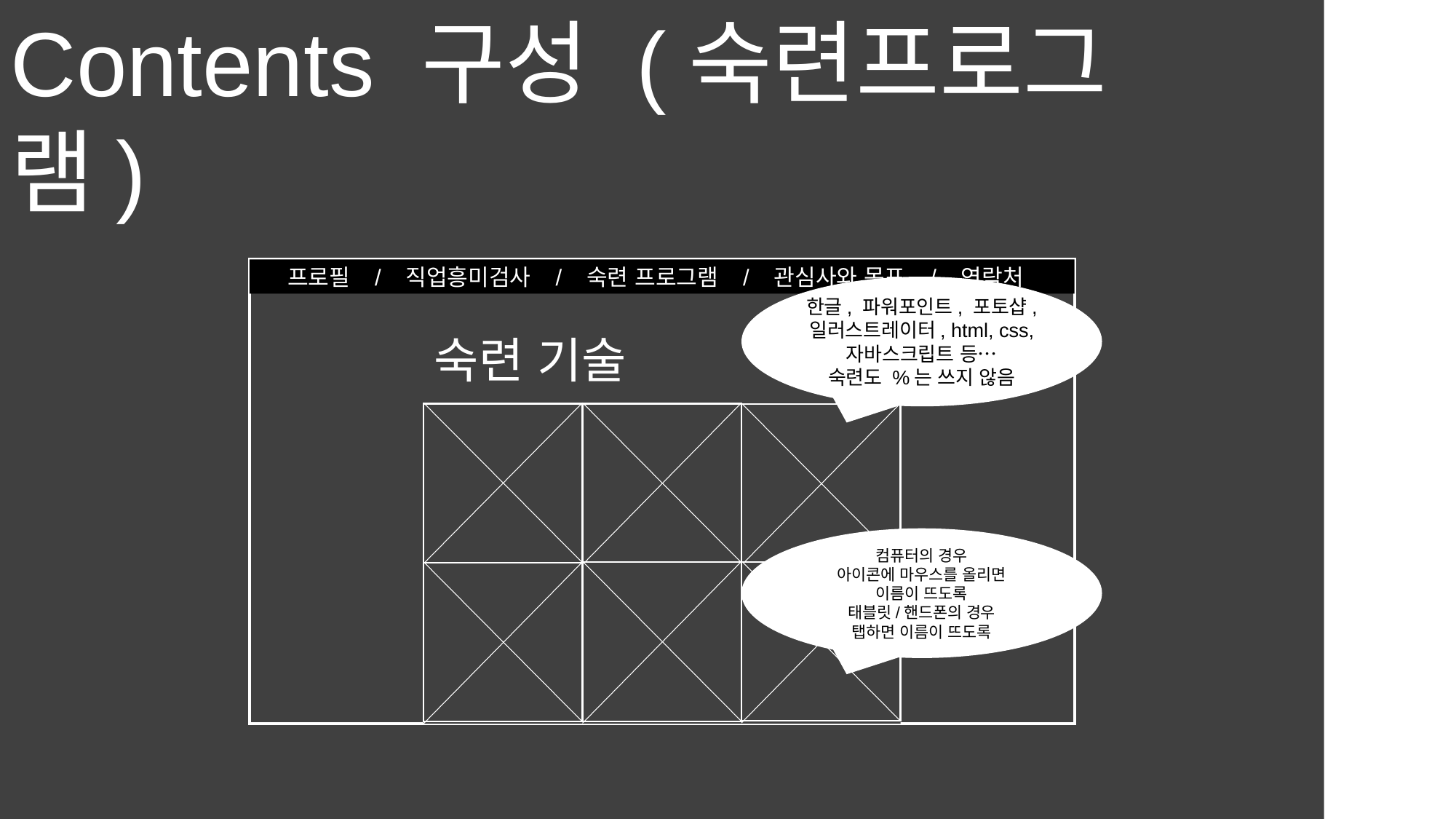

Contents 구성 (숙련프로그램)

프로필   /   직업흥미검사   /   숙련 프로그램   /   관심사와 목표   /   연락처
한글, 파워포인트, 포토샵, 일러스트레이터, html, css, 자바스크립트 등…
숙련도 %는 쓰지 않음

숙련 기술

컴퓨터의 경우
아이콘에 마우스를 올리면
이름이 뜨도록
태블릿/핸드폰의 경우
탭하면 이름이 뜨도록